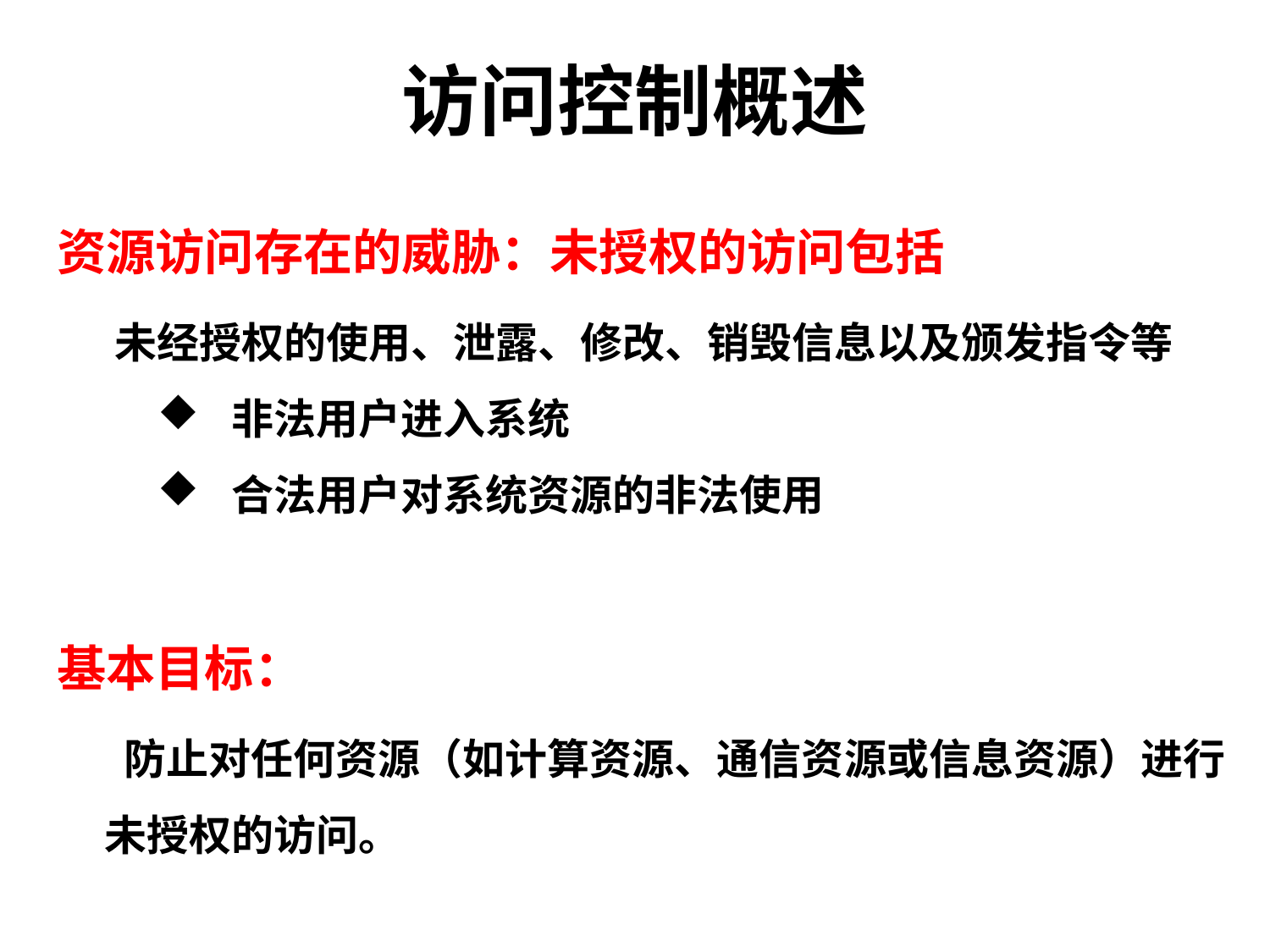

# 访问控制概述
资源访问存在的威胁：未授权的访问包括
     未经授权的使用、泄露、修改、销毁信息以及颁发指令等
非法用户进入系统
合法用户对系统资源的非法使用

基本目标：
      防止对任何资源（如计算资源、通信资源或信息资源）进行未授权的访问。